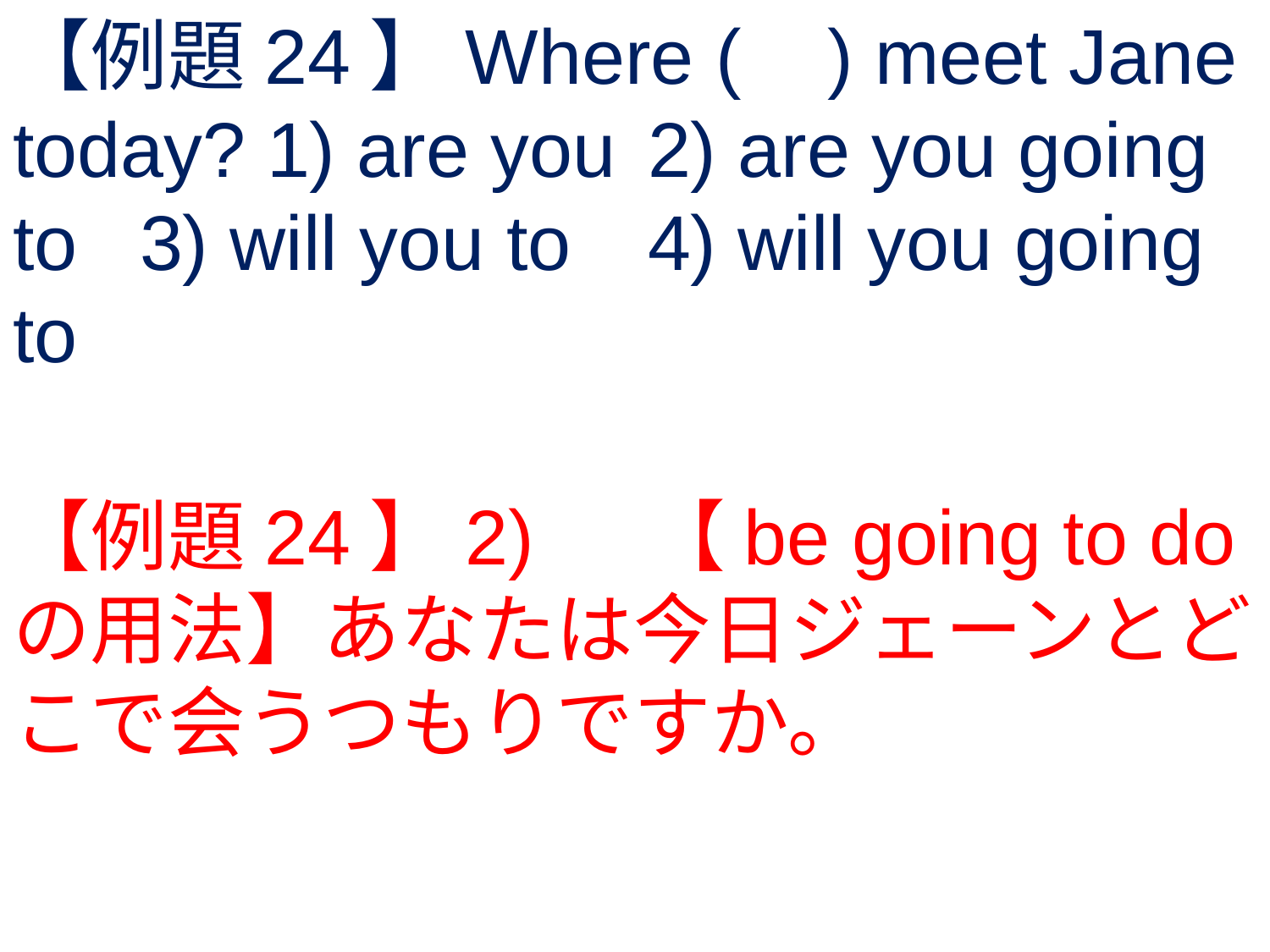

# 【例題24】Where (    ) meet Jane today?	1) are you	2) are you going to	3) will you to	4) will you going to
【例題24】2) 	【be going to doの用法】あなたは今日ジェーンとどこで会うつもりですか。